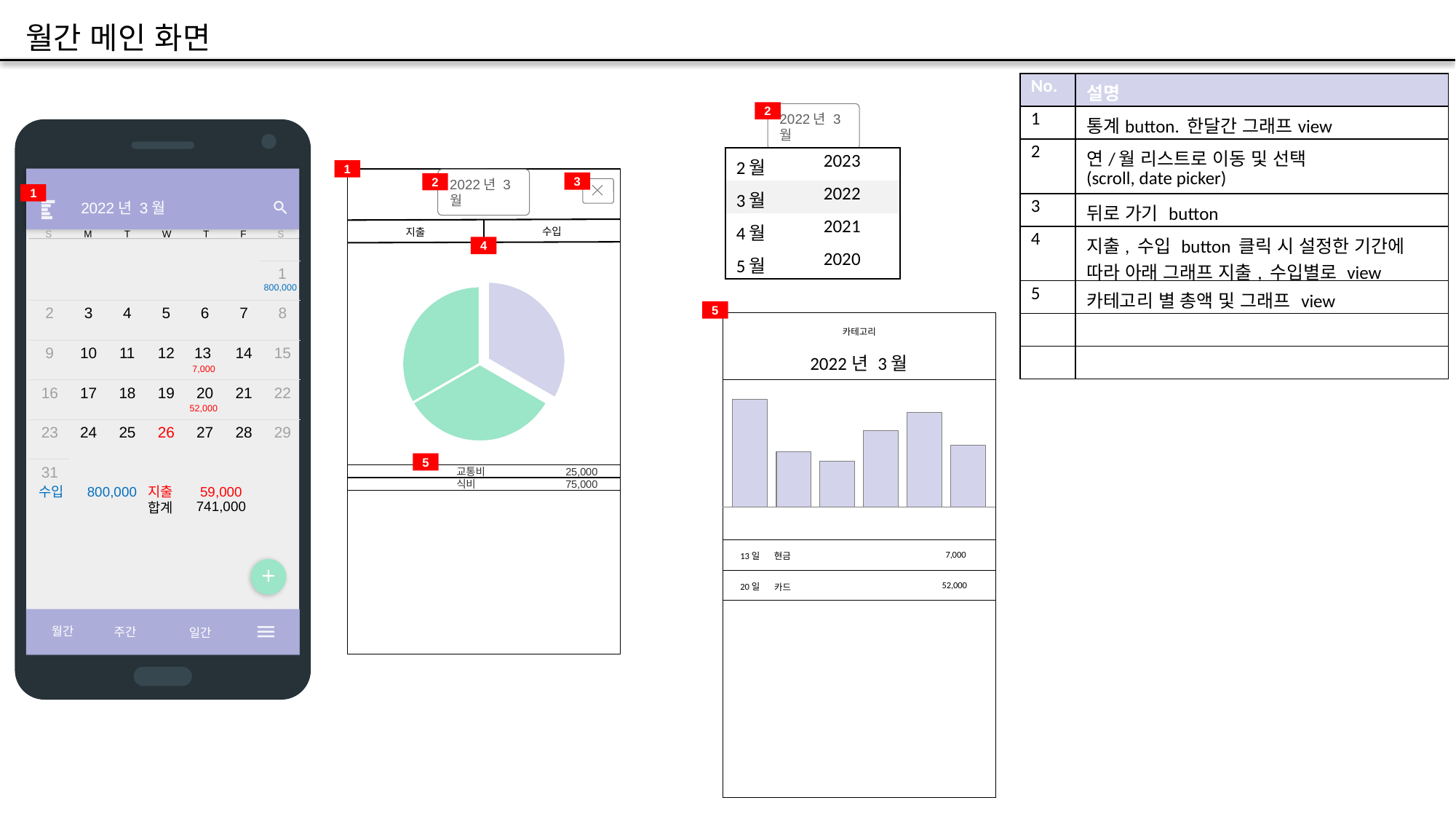

월간 메인 화면
| No. | 설명 |
| --- | --- |
| 1 | 통계button. 한달간 그래프view |
| 2 | 연/월 리스트로 이동 및 선택 (scroll, date picker) |
| 3 | 뒤로 가기 button |
| 4 | 지출, 수입 button 클릭 시 설정한 기간에 따라 아래 그래프 지출, 수입별로 view |
| 5 | 카테고리 별 총액 및 그래프 view |
|  |  |
|  |  |
2
2022년 3월

| 2월 | 2023 |
| --- | --- |
| 3월 | 2022 |
| 4월 | 2021 |
| 5월 | 2020 |
1
2022년 3월

3
2
2022년 3월

1

S
M
T
W
T
F
S
1
2
3
4
5
6
7
8
9
10
11
12
14
15
16
17
18
19
20
21
22
26
23
24
25
27
28
29
31

수입
지출
4

800,000
5

카테고리
13
2022년 3월
7,000

52,000
5
	교통비 	25,000
	식비 	75,000
수입	지출
	합계
59,000
800,000
741,000
7,000
13일
현금
+
52,000
20일
카드

월간
주간
일간